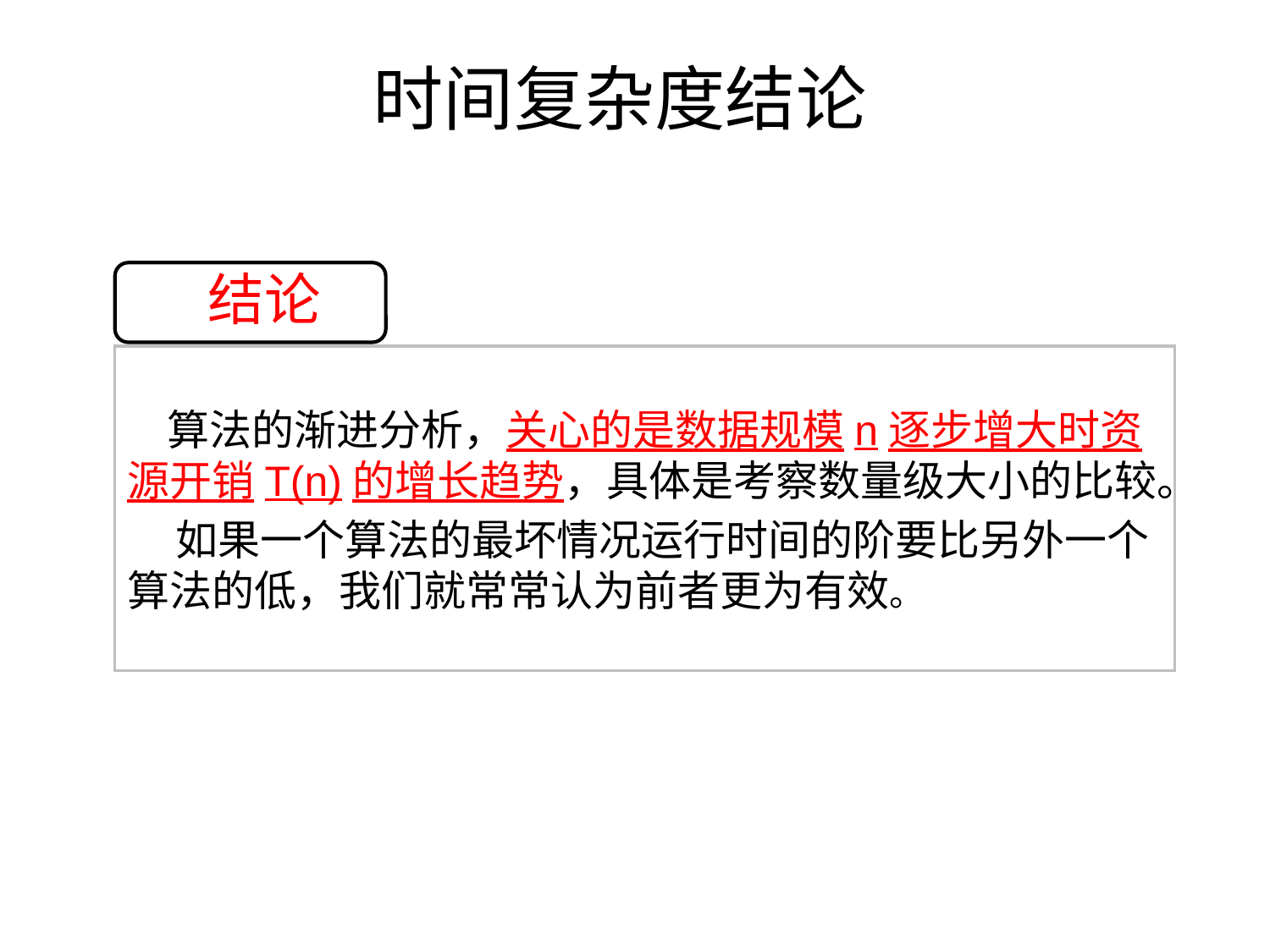

# 时间复杂度结论
结论

    算法的渐进分析，关心的是数据规模n逐步增大时资源开销T(n)的增长趋势，具体是考察数量级大小的比较。
    如果一个算法的最坏情况运行时间的阶要比另外一个算法的低，我们就常常认为前者更为有效。

82